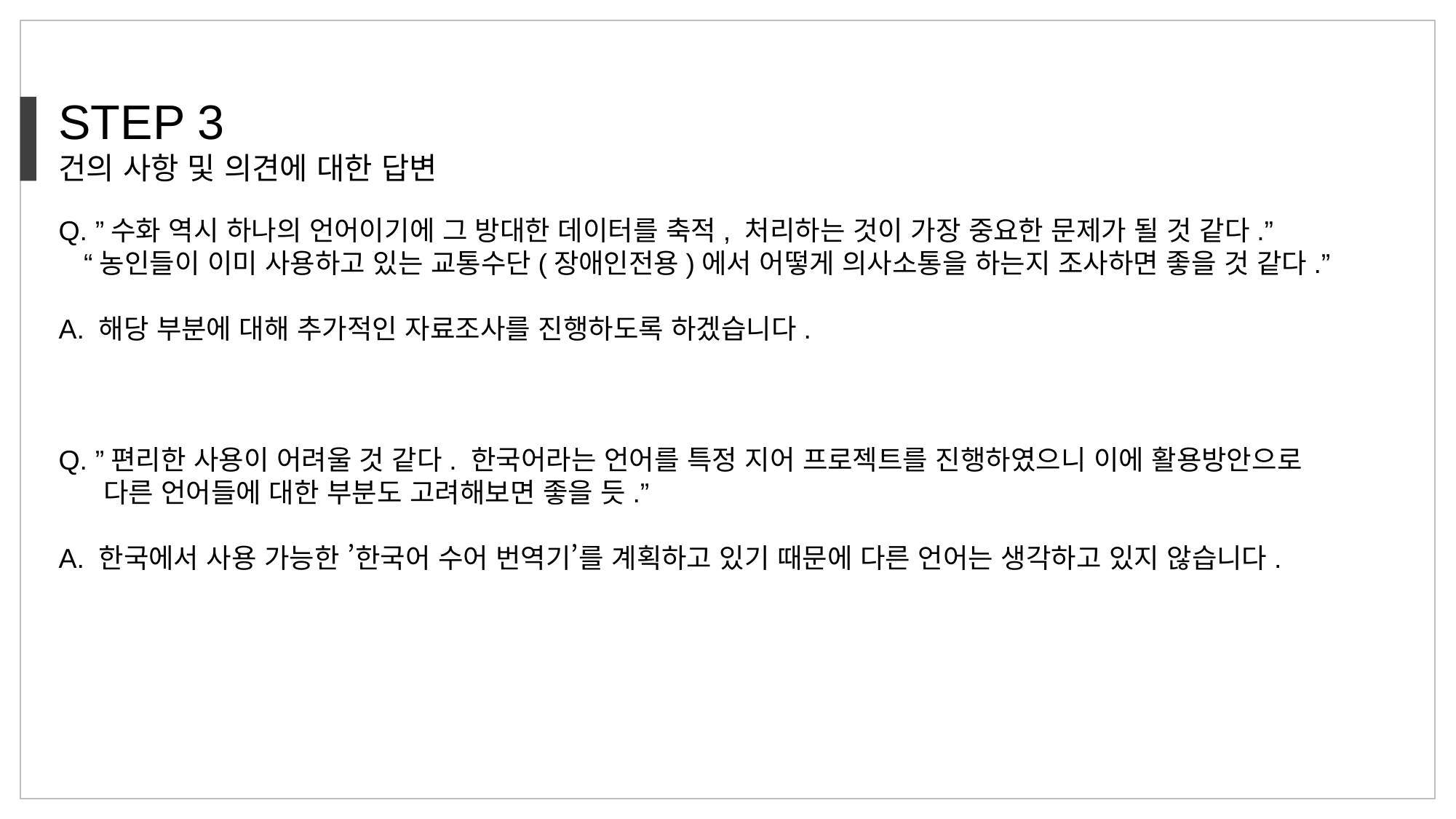

STEP 3
건의 사항 및 의견에 대한 답변

Q. ”수화 역시 하나의 언어이기에 그 방대한 데이터를 축적, 처리하는 것이 가장 중요한 문제가 될 것 같다.”
    “농인들이 이미 사용하고 있는 교통수단(장애인전용)에서 어떻게 의사소통을 하는지 조사하면 좋을 것 같다.”

A. 해당 부분에 대해 추가적인 자료조사를 진행하도록 하겠습니다.

Q. ”편리한 사용이 어려울 것 같다. 한국어라는 언어를 특정 지어 프로젝트를 진행하였으니 이에 활용방안으로
     다른 언어들에 대한 부분도 고려해보면 좋을 듯.”

A. 한국에서 사용 가능한 ’한국어 수어 번역기’를 계획하고 있기 때문에 다른 언어는 생각하고 있지 않습니다.